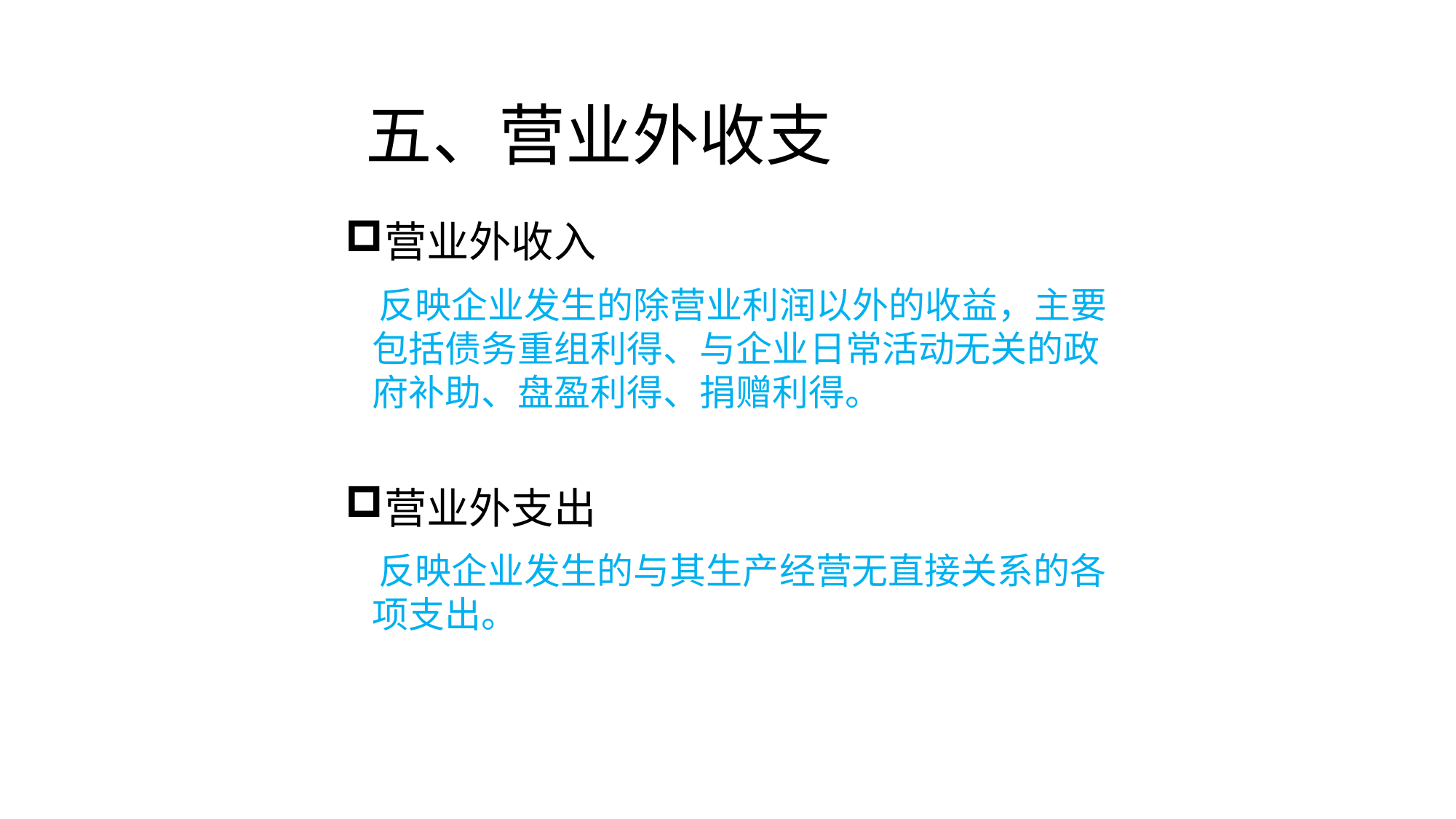

# 五、营业外收支
营业外收入
反映企业发生的除营业利润以外的收益，主要包括债务重组利得、与企业日常活动无关的政府补助、盘盈利得、捐赠利得。

营业外支出
反映企业发生的与其生产经营无直接关系的各项支出。